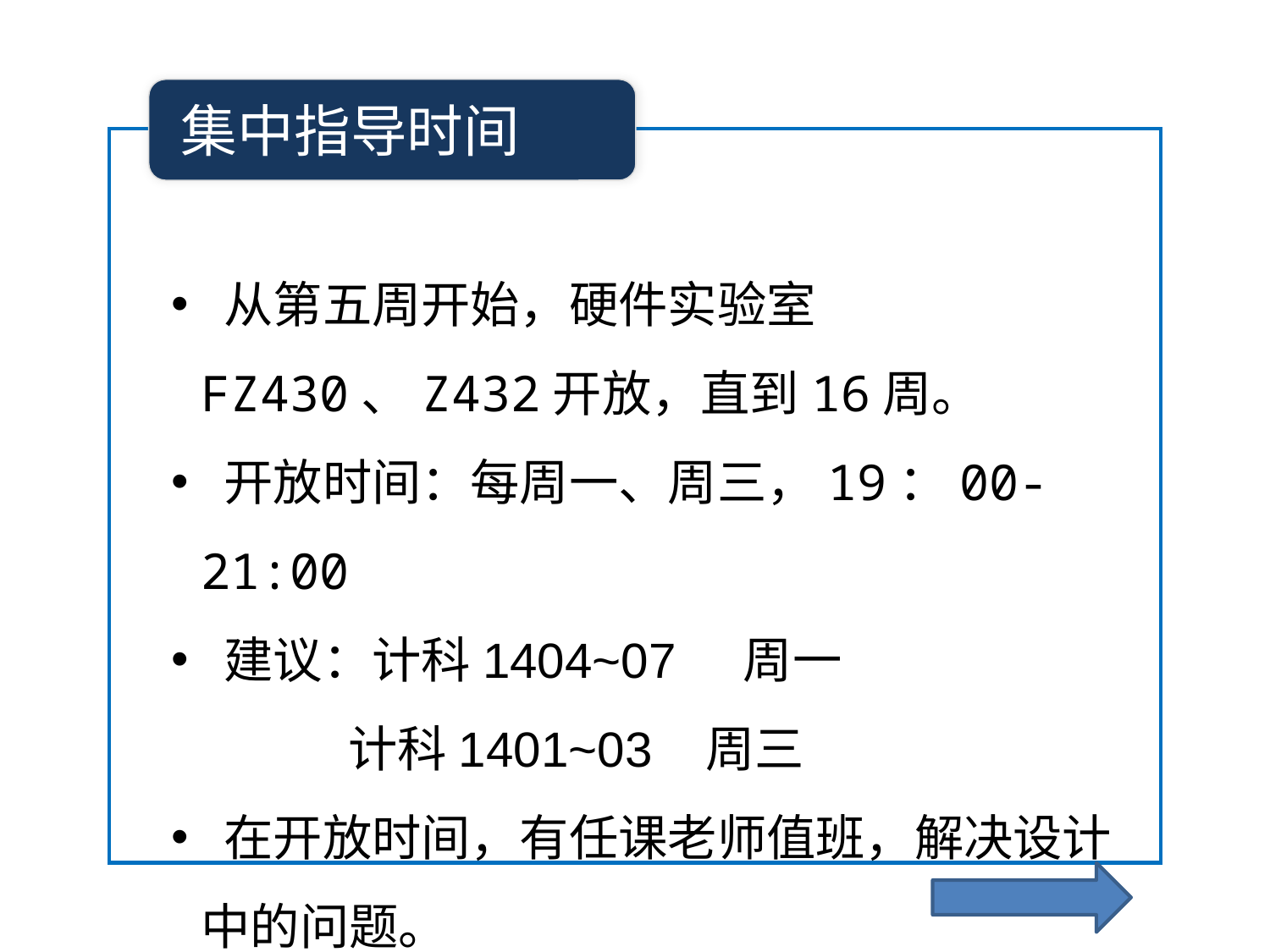

集中指导时间

 从第五周开始，硬件实验室FZ430、Z432开放，直到16周。
 开放时间：每周一、周三，19：00-21:00
 建议：计科1404~07    周一
               计科1401~03   周三
 在开放时间，有任课老师值班，解决设计中的问题。